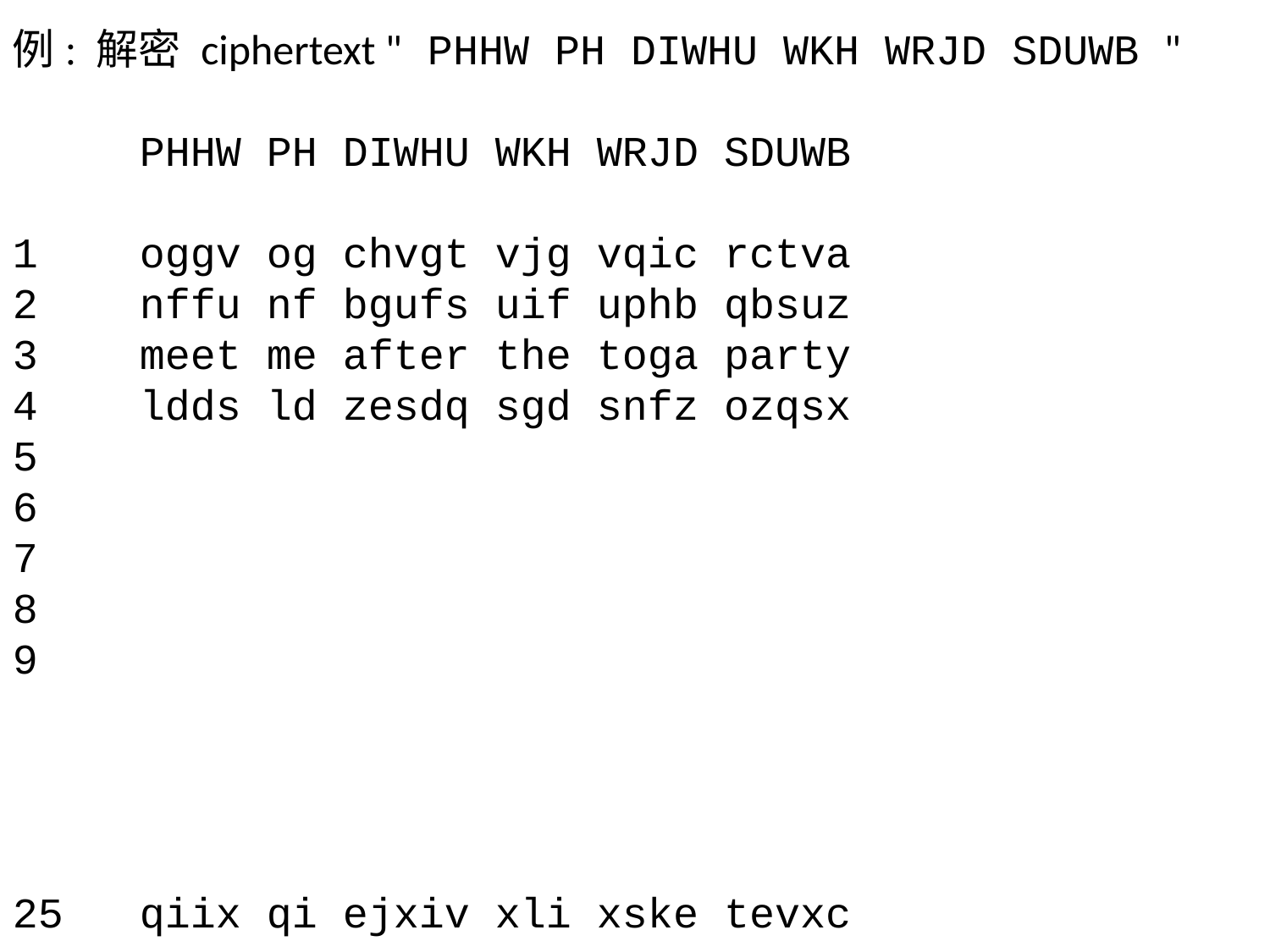

例: 解密 ciphertext " PHHW PH DIWHU WKH WRJD SDUWB "

	PHHW PH DIWHU WKH WRJD SDUWB

1	oggv og chvgt vjg vqic rctva
2	nffu nf bgufs uif uphb qbsuz
3	meet me after the toga party
4	ldds ld zesdq sgd snfz ozqsx
5
6
7
8
9

25	qiix qi ejxiv xli xske tevxc